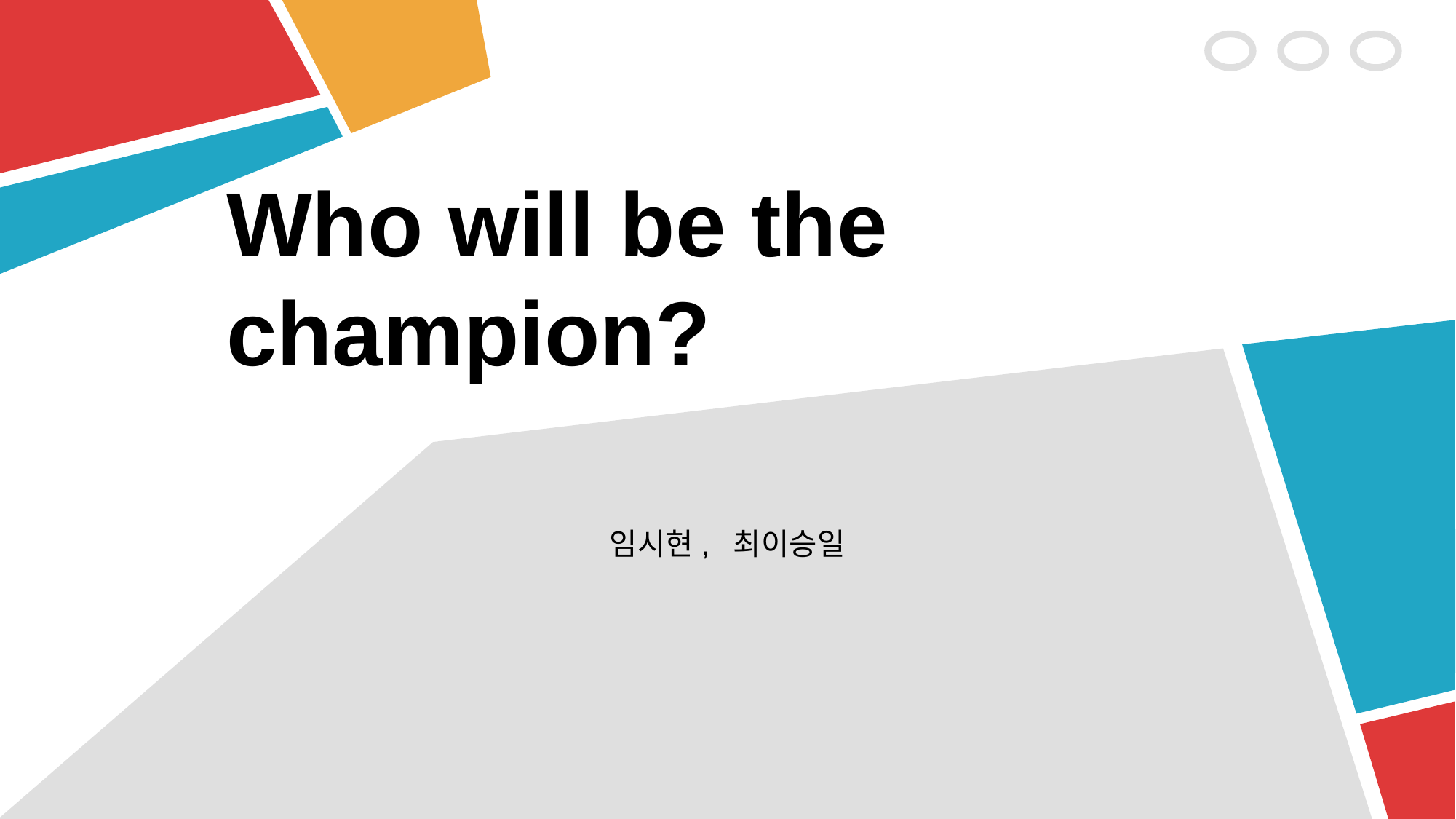

# Who will be the champion?
임시현,  최이승일